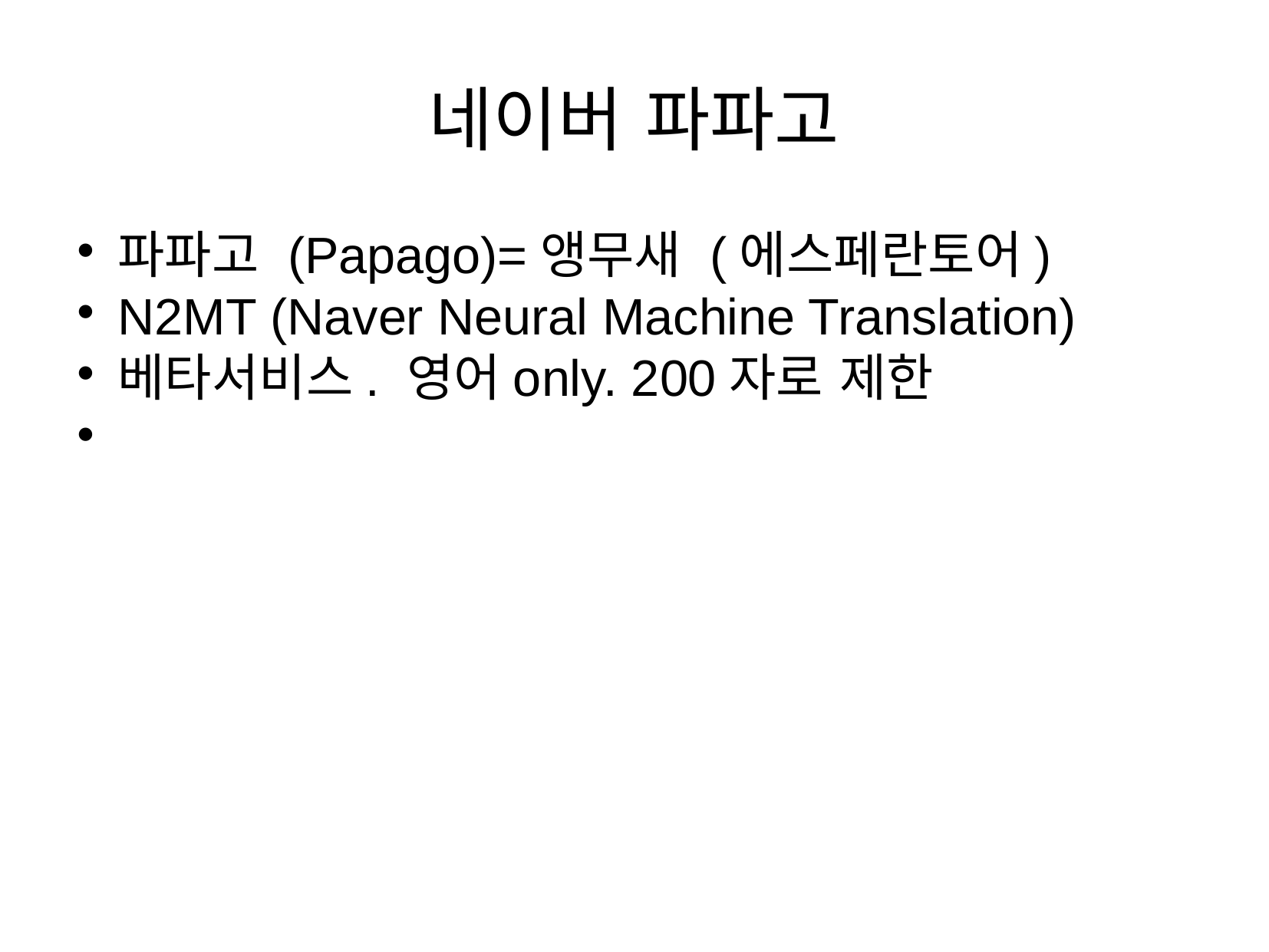

네이버 파파고
파파고 (Papago)=앵무새 (에스페란토어)
N2MT (Naver Neural Machine Translation)
베타서비스. 영어only. 200자로 제한